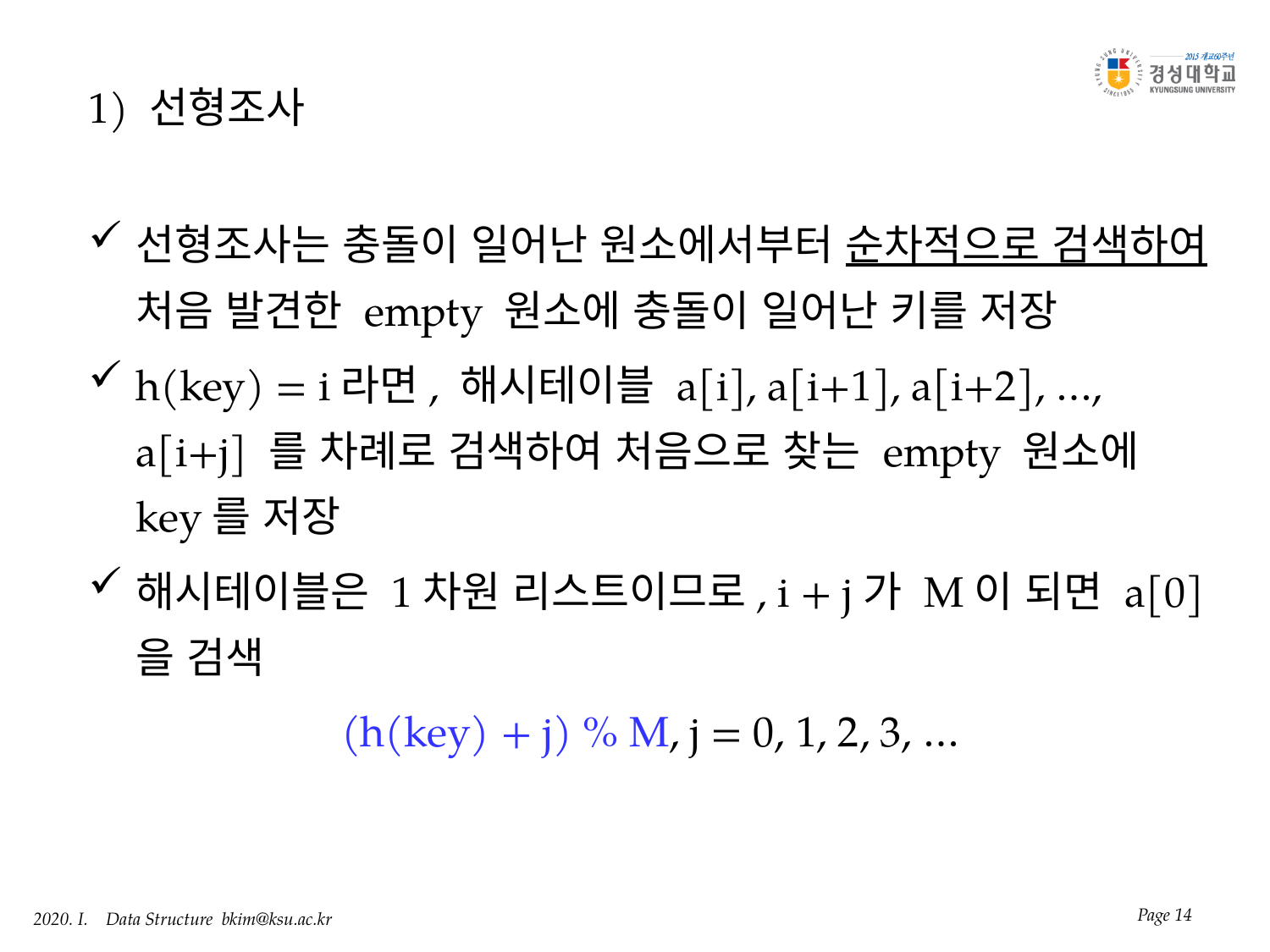

# 1) 선형조사
선형조사는 충돌이 일어난 원소에서부터 순차적으로 검색하여 처음 발견한 empty 원소에 충돌이 일어난 키를 저장
h(key) = i라면, 해시테이블 a[i], a[i+1], a[i+2], …, a[i+j] 를 차례로 검색하여 처음으로 찾는 empty 원소에 key를 저장
해시테이블은 1차원 리스트이므로, i + j가 M이 되면 a[0]을 검색
(h(key) + j) % M, j = 0, 1, 2, 3, …
Page 14